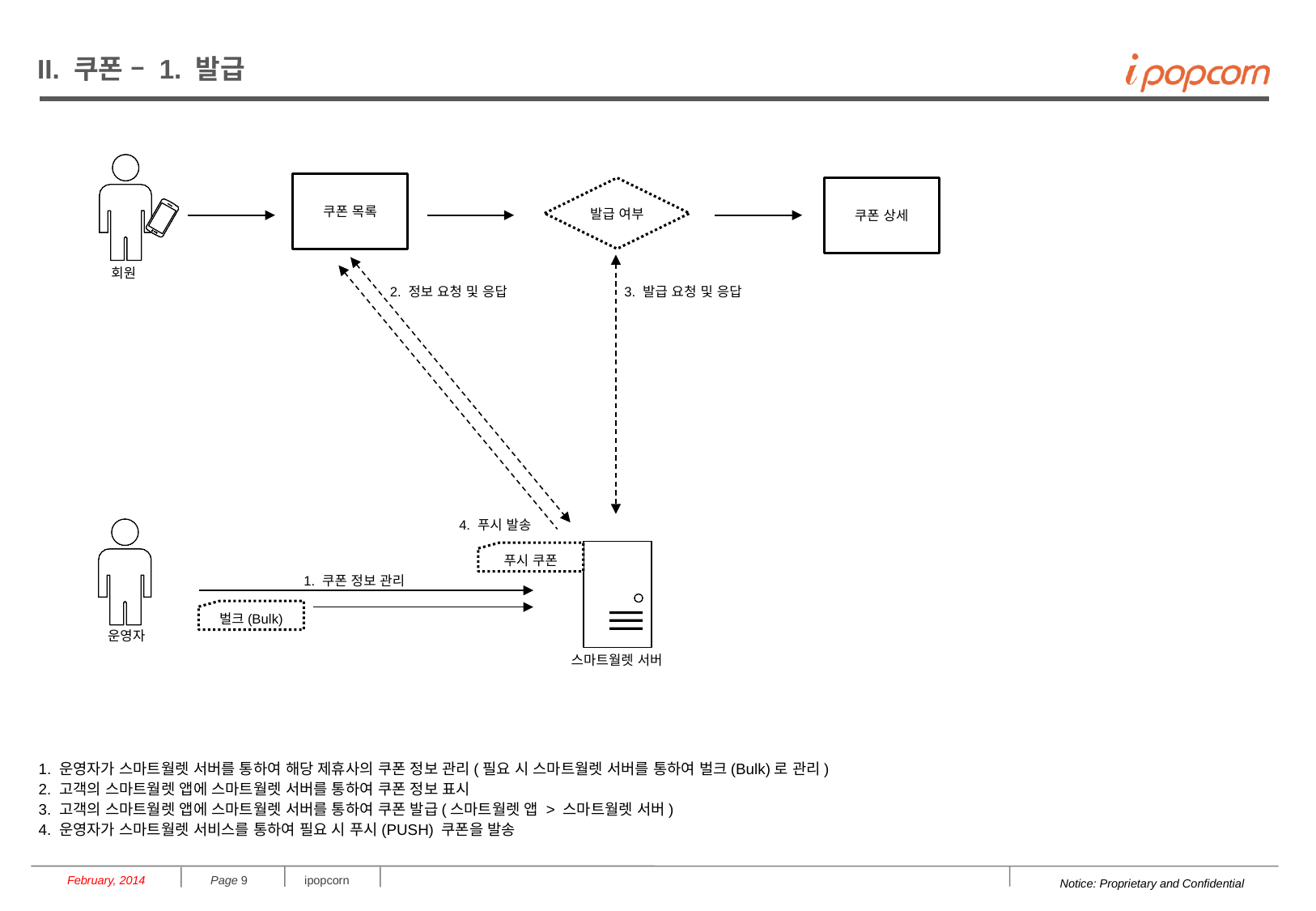

# II. 쿠폰 – 1. 발급

회원
쿠폰 목록
발급 여부
쿠폰 상세
2. 정보 요청 및 응답
3. 발급 요청 및 응답
4. 푸시 발송

운영자

스마트월렛 서버
푸시 쿠폰
1. 쿠폰 정보 관리
벌크(Bulk)
1. 운영자가 스마트월렛 서버를 통하여 해당 제휴사의 쿠폰 정보 관리(필요 시 스마트월렛 서버를 통하여 벌크(Bulk)로 관리)
2. 고객의 스마트월렛 앱에 스마트월렛 서버를 통하여 쿠폰 정보 표시
3. 고객의 스마트월렛 앱에 스마트월렛 서버를 통하여 쿠폰 발급(스마트월렛 앱 > 스마트월렛 서버)
4. 운영자가 스마트월렛 서비스를 통하여 필요 시 푸시(PUSH) 쿠폰을 발송